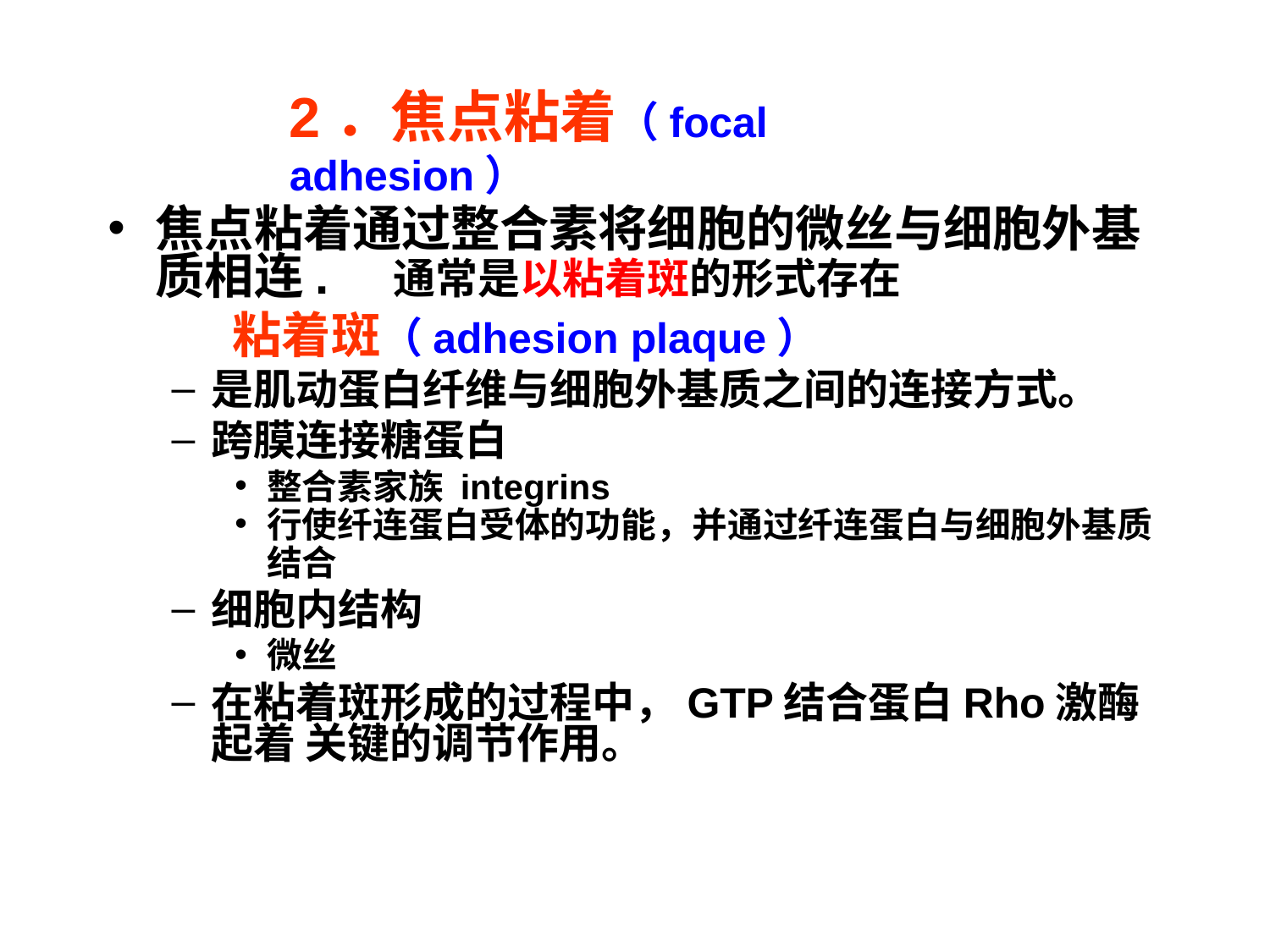

# 2．焦点粘着（focal adhesion）
焦点粘着通过整合素将细胞的微丝与细胞外基
质相连.
通常是以粘着斑的形式存在
粘着斑（adhesion plaque）
是肌动蛋白纤维与细胞外基质之间的连接方式。
跨膜连接糖蛋白
整合素家族 integrins
行使纤连蛋白受体的功能，并通过纤连蛋白与细胞外基质
结合
细胞内结构
微丝
在粘着斑形成的过程中，GTP结合蛋白Rho激酶起着 关键的调节作用。